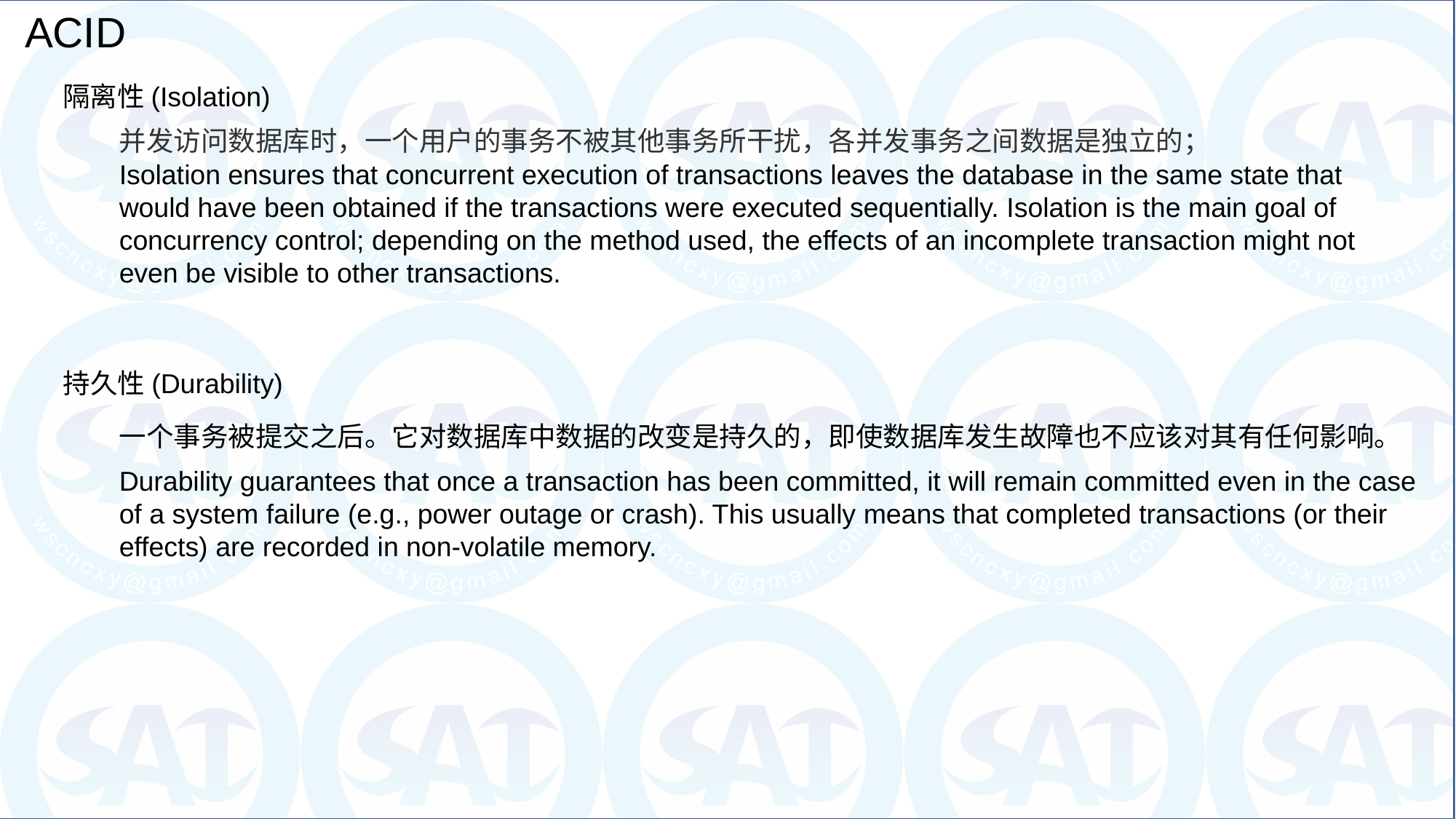

ACID
隔离性(Isolation)
并发访问数据库时，一个用户的事务不被其他事务所干扰，各并发事务之间数据是独立的；
Isolation ensures that concurrent execution of transactions leaves the database in the same state that would have been obtained if the transactions were executed sequentially. Isolation is the main goal of concurrency control; depending on the method used, the effects of an incomplete transaction might not even be visible to other transactions.
持久性(Durability)
一个事务被提交之后。它对数据库中数据的改变是持久的，即使数据库发生故障也不应该对其有任何影响。
Durability guarantees that once a transaction has been committed, it will remain committed even in the case of a system failure (e.g., power outage or crash). This usually means that completed transactions (or their effects) are recorded in non-volatile memory.